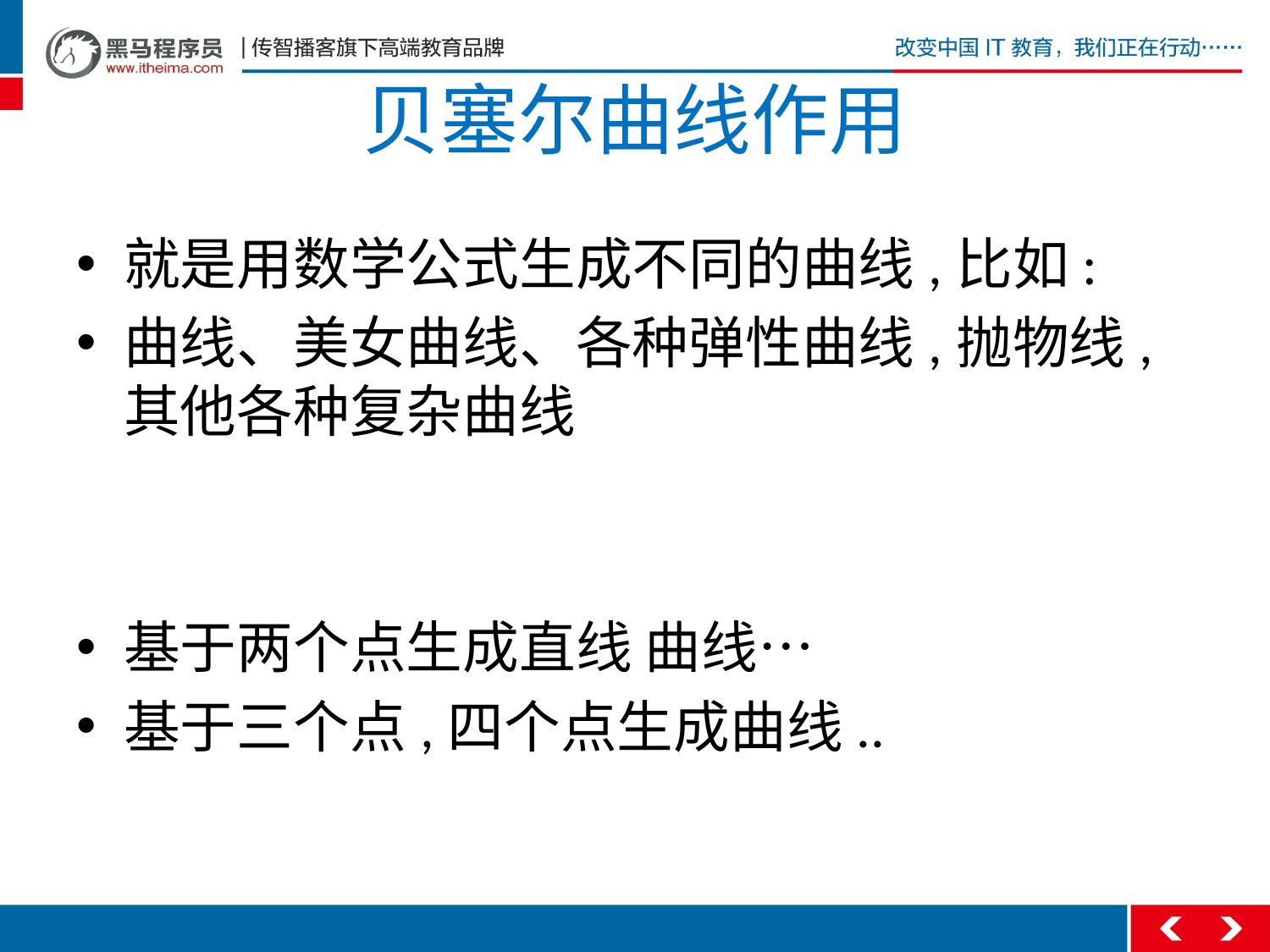

# 贝塞尔曲线作用
就是用数学公式生成不同的曲线,比如:
曲线、美女曲线、各种弹性曲线,抛物线,其他各种复杂曲线

基于两个点生成直线 曲线…
基于三个点,四个点生成曲线..